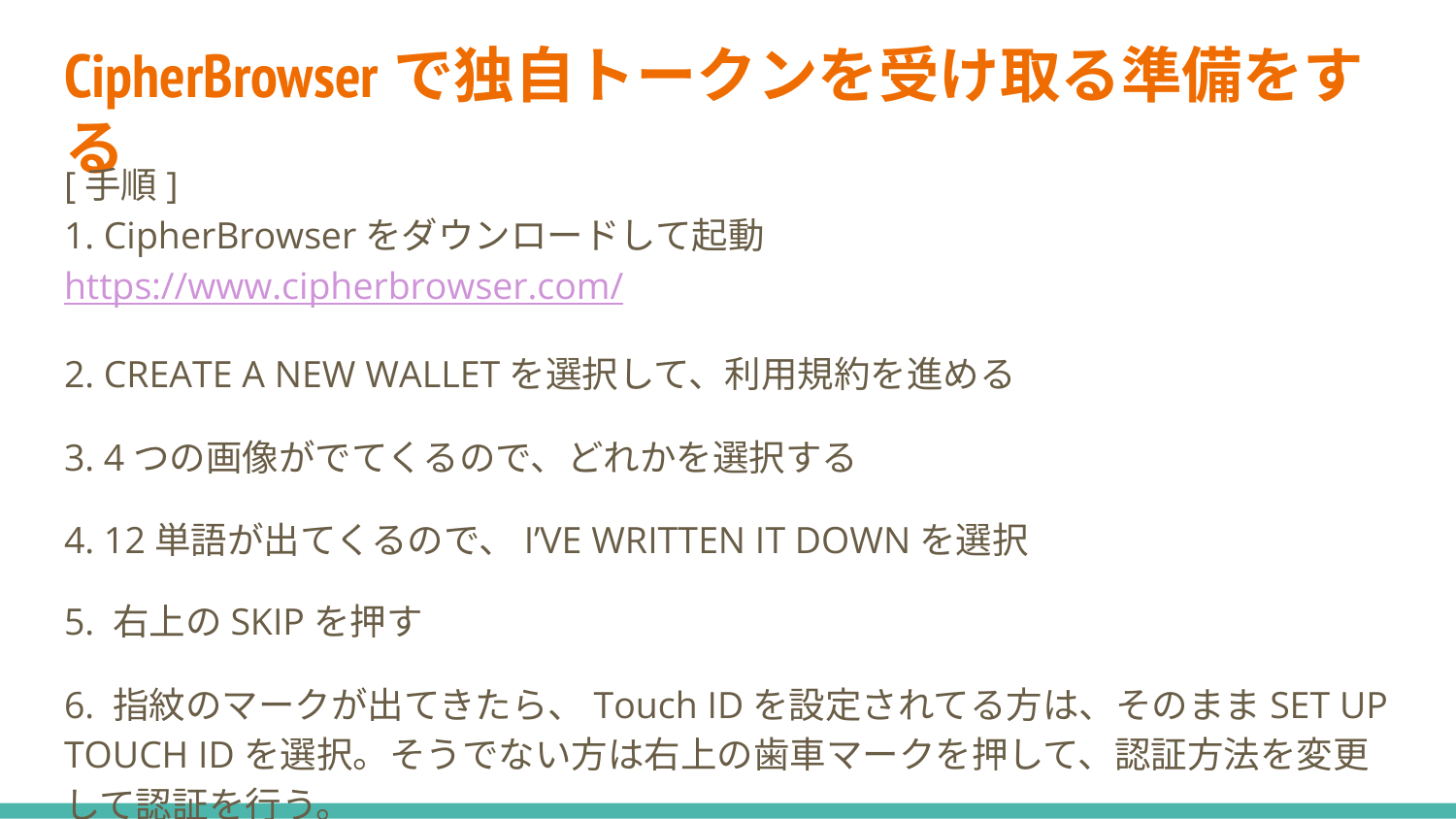

# CipherBrowserで独自トークンを受け取る準備をする
[手順]
1. CipherBrowserをダウンロードして起動
https://www.cipherbrowser.com/
2. CREATE A NEW WALLETを選択して、利用規約を進める
3. 4つの画像がでてくるので、どれかを選択する
4. 12単語が出てくるので、I’VE WRITTEN IT DOWNを選択
5. 右上のSKIPを押す
6. 指紋のマークが出てきたら、Touch IDを設定されてる方は、そのままSET UP TOUCH IDを選択。そうでない方は右上の歯車マークを押して、認証方法を変更して認証を行う。